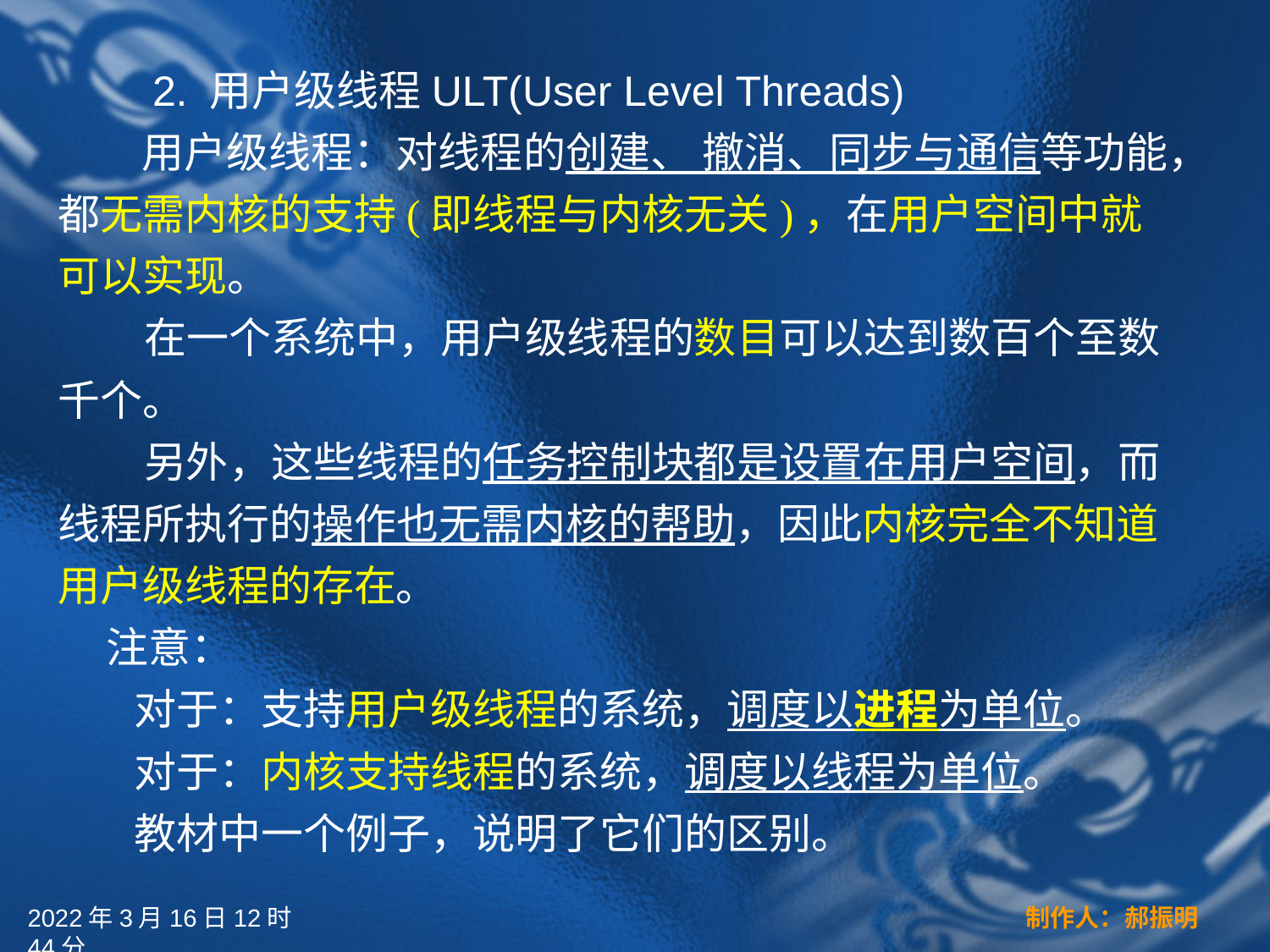

2. 用户级线程ULT(User Level Threads)
　　用户级线程：对线程的创建、 撤消、同步与通信等功能，都无需内核的支持(即线程与内核无关)，在用户空间中就可以实现。
        在一个系统中，用户级线程的数目可以达到数百个至数千个。
        另外，这些线程的任务控制块都是设置在用户空间，而线程所执行的操作也无需内核的帮助，因此内核完全不知道用户级线程的存在。
    注意：
       对于：支持用户级线程的系统，调度以进程为单位。
       对于：内核支持线程的系统，调度以线程为单位。
       教材中一个例子，说明了它们的区别。
2022年3月16日12时44分
制作人：郝振明